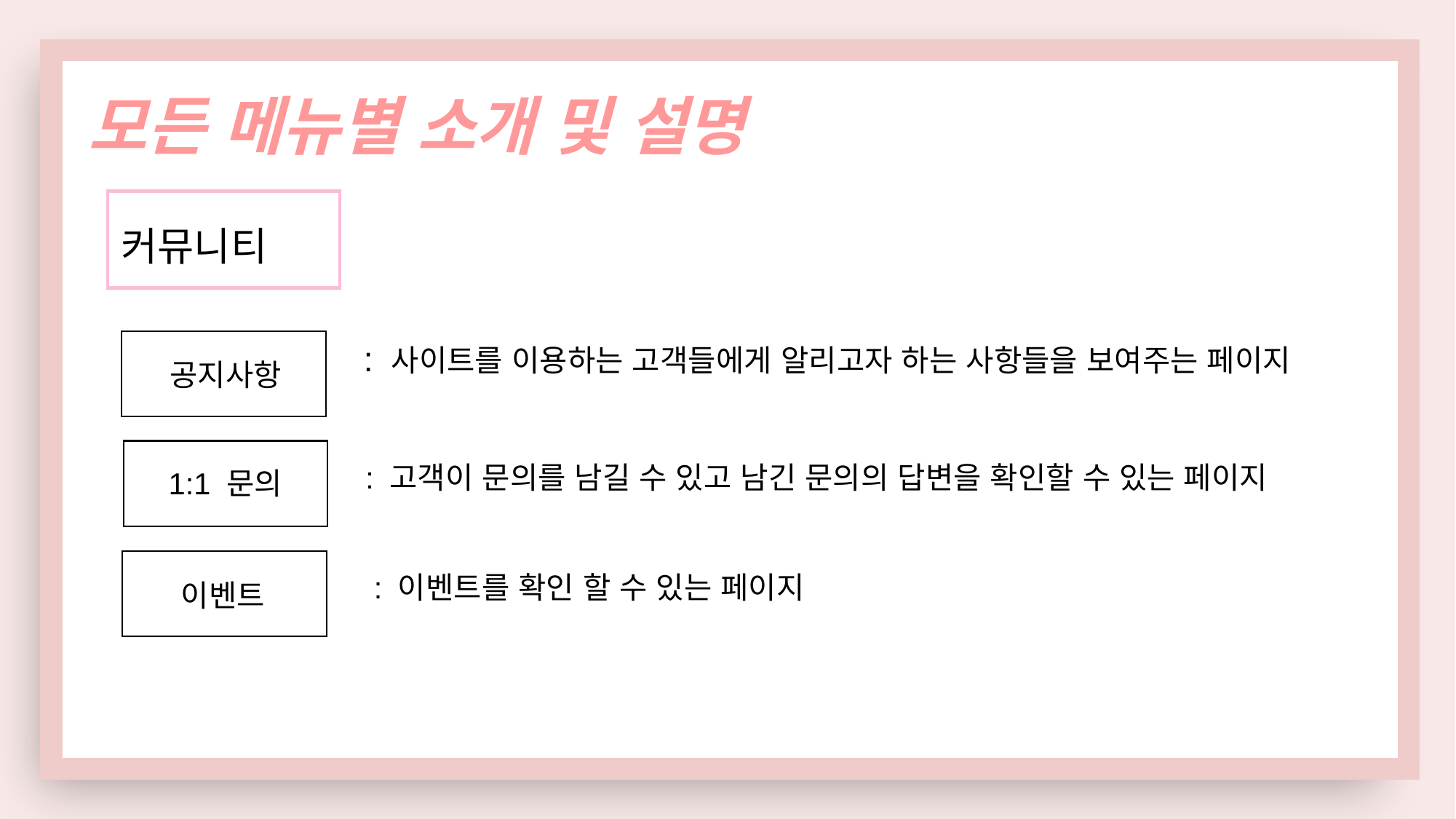

모든 메뉴별 소개 및 설명

커뮤니티

: 사이트를 이용하는 고객들에게 알리고자 하는 사항들을 보여주는 페이지

공지사항

: 고객이 문의를 남길 수 있고 남긴 문의의 답변을 확인할 수 있는 페이지

1:1 문의

: 이벤트를 확인 할 수 있는 페이지

이벤트